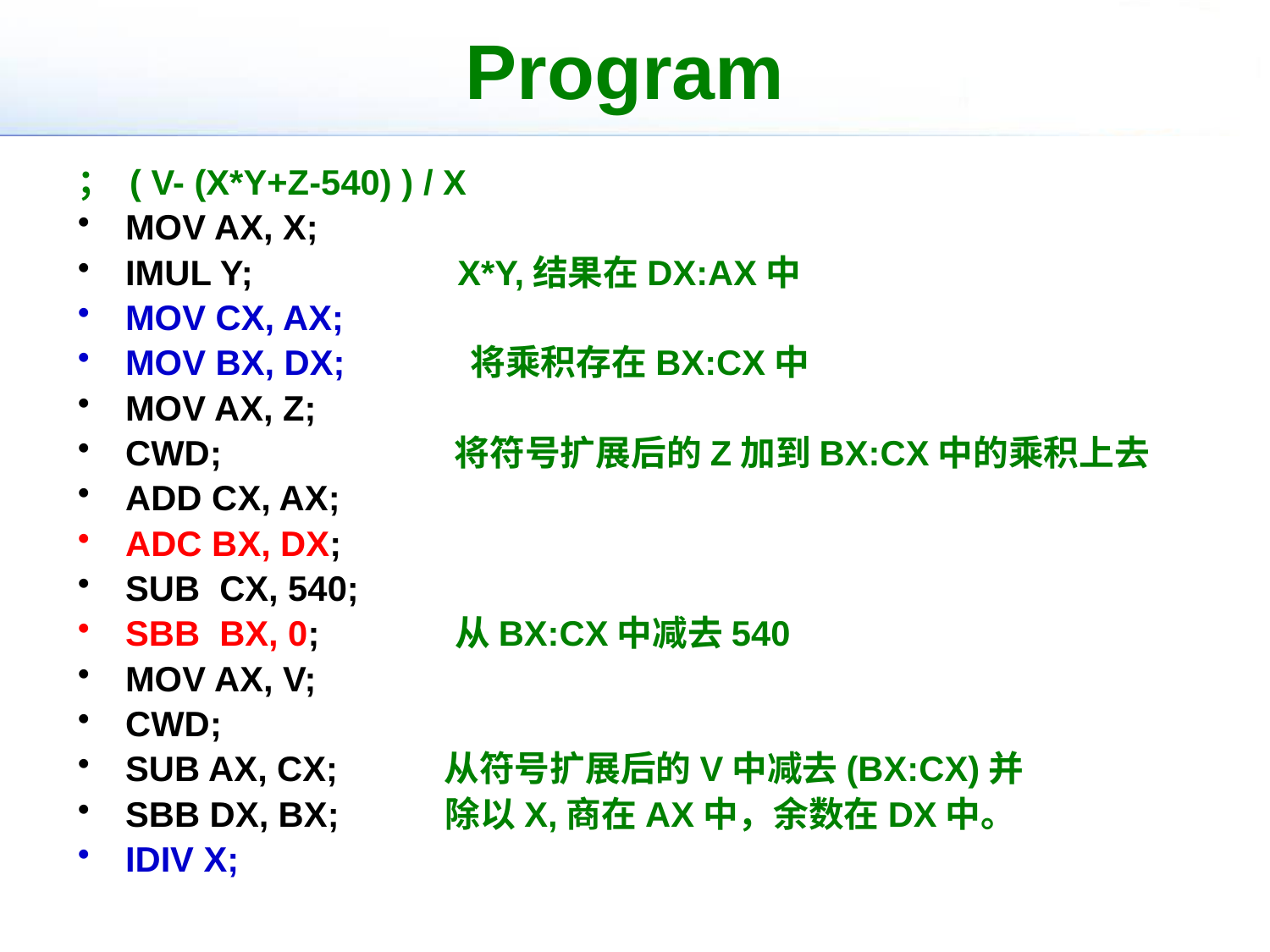

# Program
； ( V- (X*Y+Z-540) ) / X
MOV AX, X;
IMUL Y;                     X*Y,结果在DX:AX中
MOV CX, AX;
MOV BX, DX;            将乘积存在BX:CX中
MOV AX, Z;
CWD;                       将符号扩展后的Z加到BX:CX中的乘积上去
ADD CX, AX;
ADC BX, DX;
SUB  CX, 540;
SBB  BX, 0;             从BX:CX中减去540
MOV AX, V;
CWD;
SUB AX, CX;          从符号扩展后的V中减去(BX:CX)并
SBB DX, BX;          除以X,商在AX中，余数在DX中。
IDIV X;